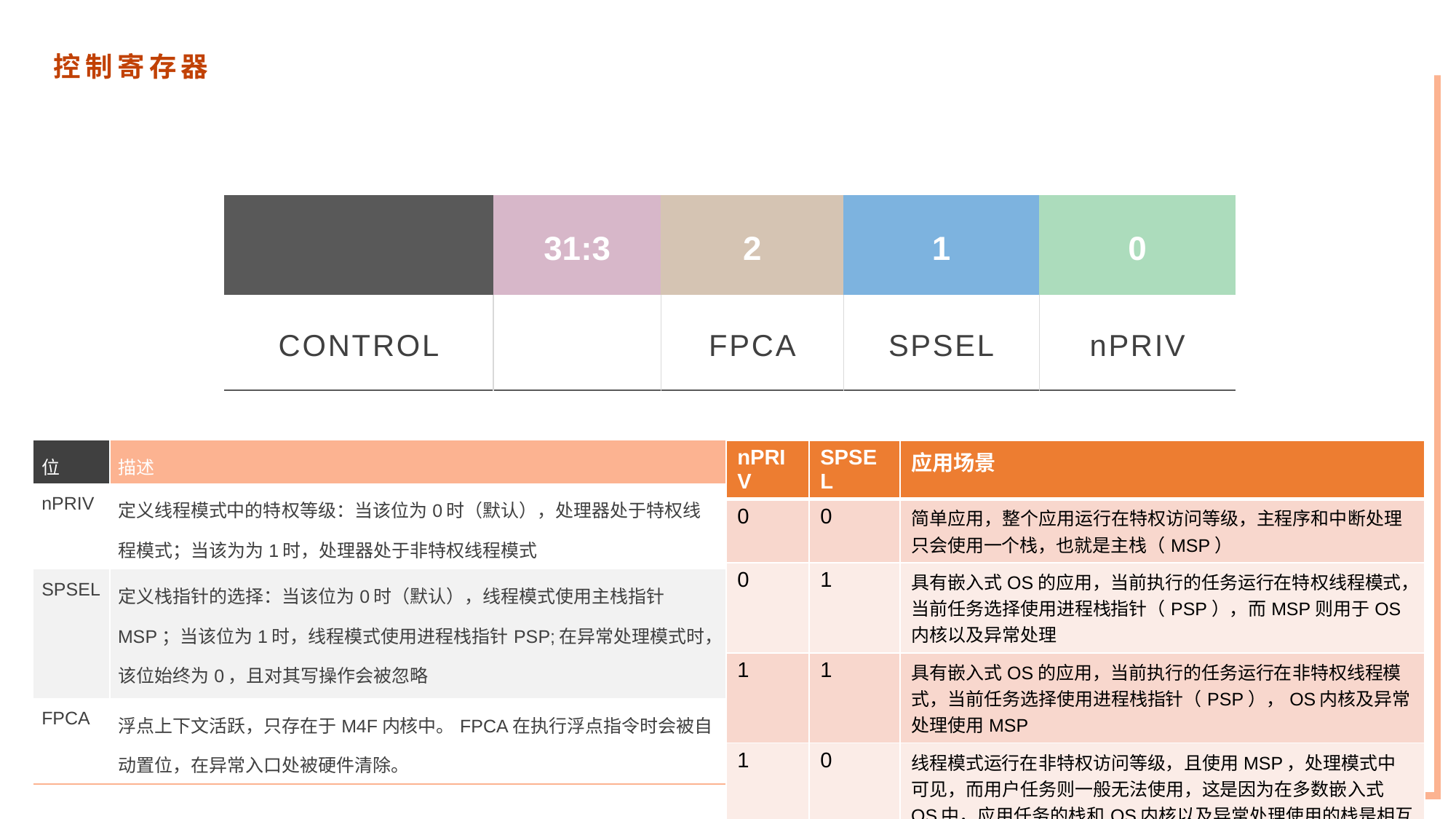

控制寄存器

|  | 31:3 | 2 | 1 | 0 |
| --- | --- | --- | --- | --- |
| CONTROL |  | FPCA | SPSEL | nPRIV |
| 位 | 描述 |
| --- | --- |
| nPRIV | 定义线程模式中的特权等级：当该位为0时（默认），处理器处于特权线程模式；当该为为1时，处理器处于非特权线程模式 |
| SPSEL | 定义栈指针的选择：当该位为0时（默认），线程模式使用主栈指针MSP；当该位为1时，线程模式使用进程栈指针PSP;在异常处理模式时，该位始终为0，且对其写操作会被忽略 |
| FPCA | 浮点上下文活跃，只存在于M4F内核中。FPCA在执行浮点指令时会被自动置位，在异常入口处被硬件清除。 |
| nPRIV | SPSEL | 应用场景 |
| --- | --- | --- |
| 0 | 0 | 简单应用，整个应用运行在特权访问等级，主程序和中断处理只会使用一个栈，也就是主栈（MSP） |
| 0 | 1 | 具有嵌入式OS的应用，当前执行的任务运行在特权线程模式，当前任务选择使用进程栈指针（PSP），而MSP则用于OS内核以及异常处理 |
| 1 | 1 | 具有嵌入式OS的应用，当前执行的任务运行在非特权线程模式，当前任务选择使用进程栈指针（PSP），OS内核及异常处理使用MSP |
| 1 | 0 | 线程模式运行在非特权访问等级，且使用MSP，处理模式中可见，而用户任务则一般无法使用，这是因为在多数嵌入式OS中，应用任务的栈和OS内核以及异常处理使用的栈是相互独立的 |